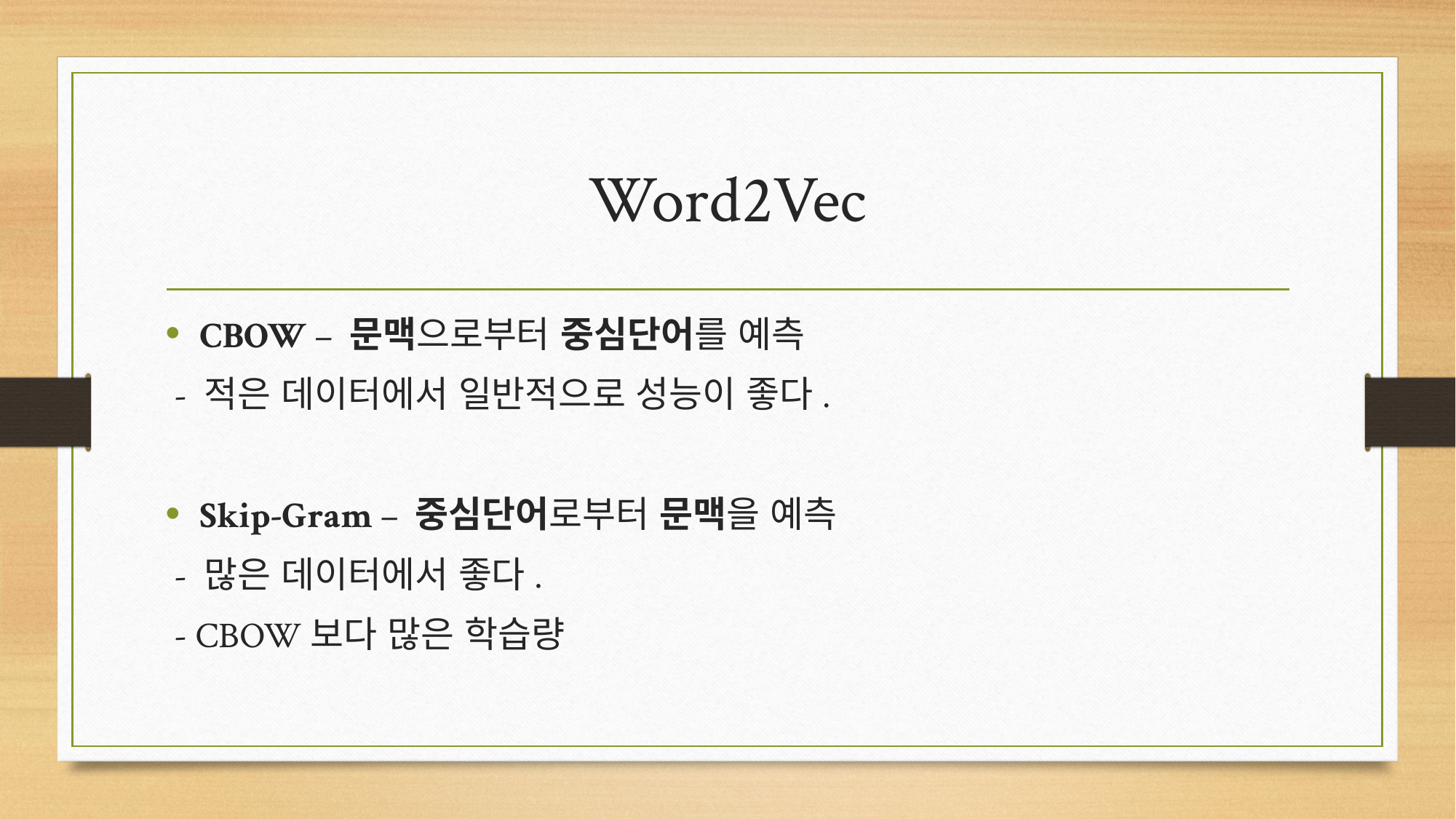

# Word2Vec
CBOW – 문맥으로부터 중심단어를 예측
 - 적은 데이터에서 일반적으로 성능이 좋다.

Skip-Gram – 중심단어로부터 문맥을 예측
 - 많은 데이터에서 좋다.
 - CBOW보다 많은 학습량